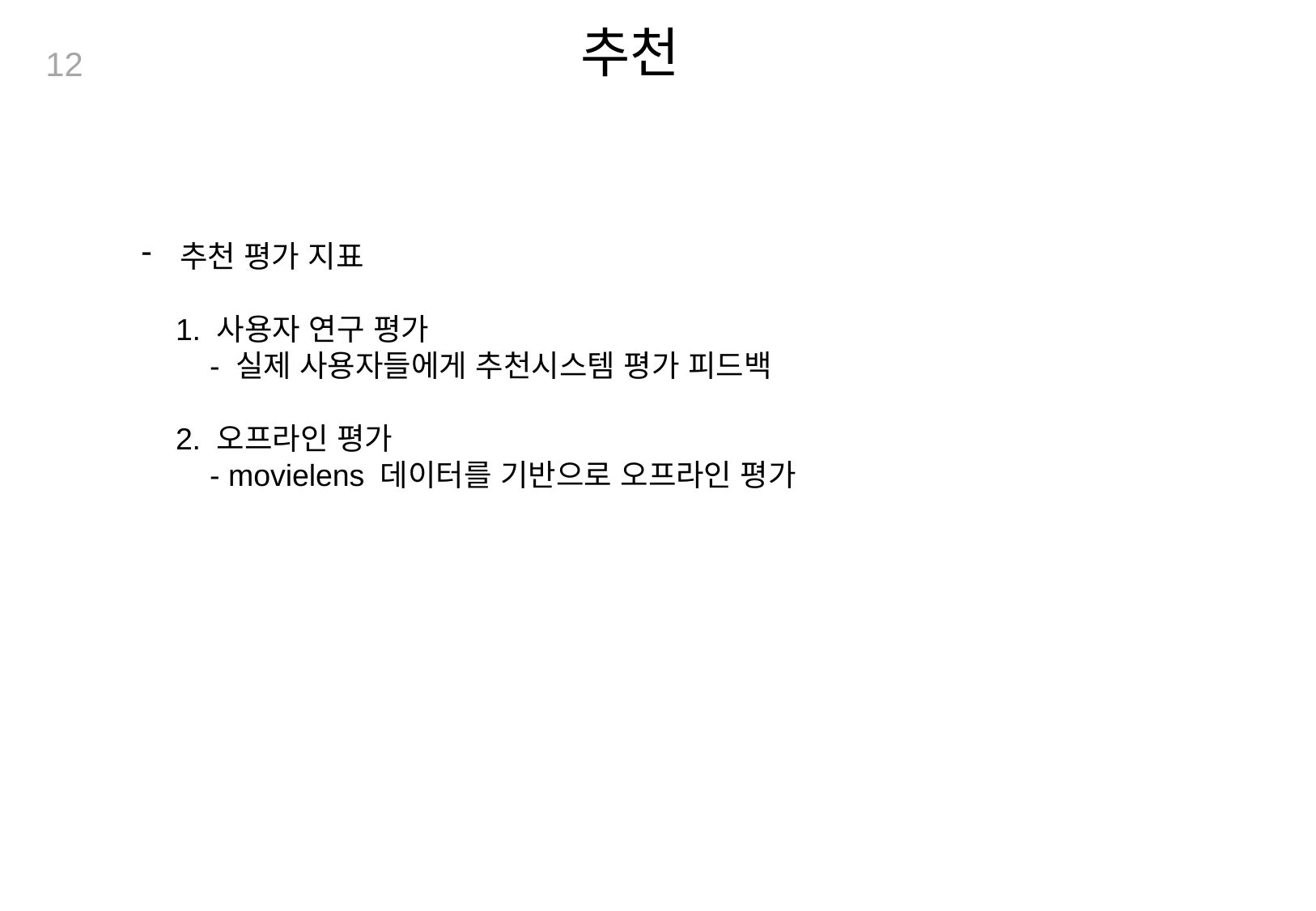

추천
12
추천 평가 지표

    1. 사용자 연구 평가
        - 실제 사용자들에게 추천시스템 평가 피드백

    2. 오프라인 평가
        - movielens 데이터를 기반으로 오프라인 평가